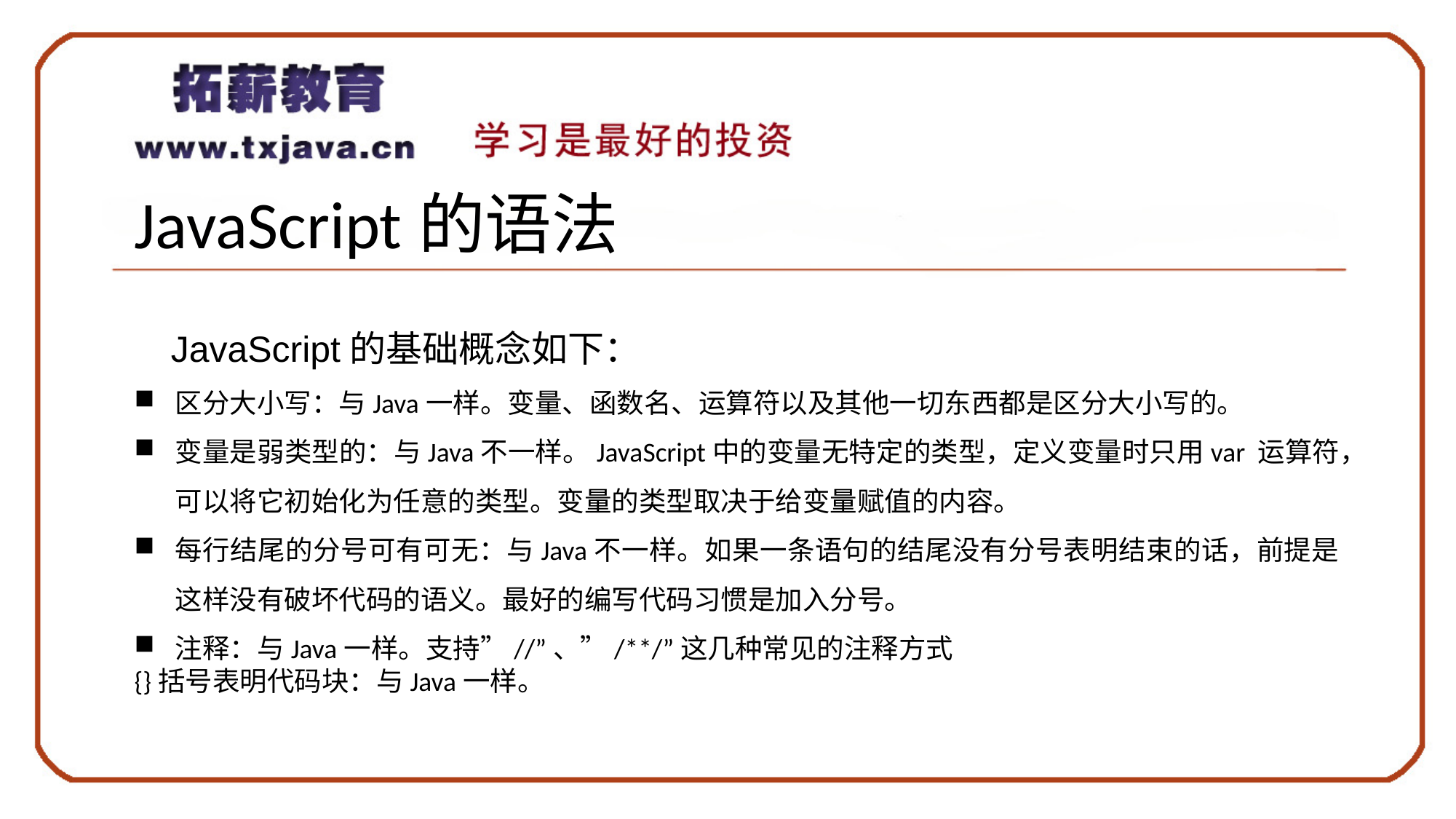

# JavaScript的语法
JavaScript的基础概念如下：
区分大小写：与Java一样。变量、函数名、运算符以及其他一切东西都是区分大小写的。
变量是弱类型的：与Java不一样。JavaScript中的变量无特定的类型，定义变量时只用var 运算符，可以将它初始化为任意的类型。变量的类型取决于给变量赋值的内容。
每行结尾的分号可有可无：与Java不一样。如果一条语句的结尾没有分号表明结束的话，前提是这样没有破坏代码的语义。最好的编写代码习惯是加入分号。
注释：与Java一样。支持”//”、”/**/”这几种常见的注释方式
{}括号表明代码块：与Java一样。